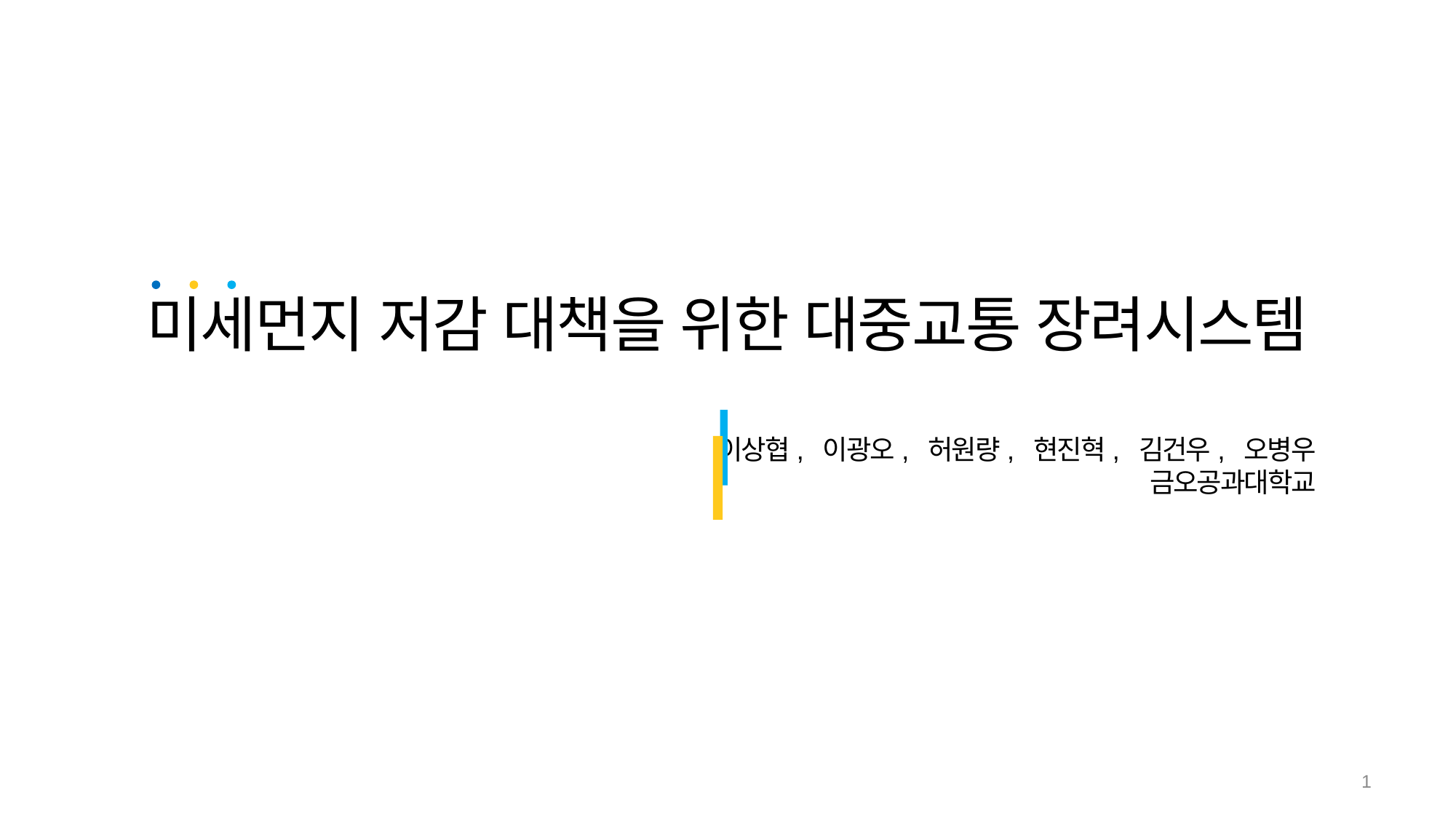

미세먼지 저감 대책을 위한 대중교통 장려시스템

이상협,  이광오,  허원량,  현진혁,  김건우,  오병우
금오공과대학교
1